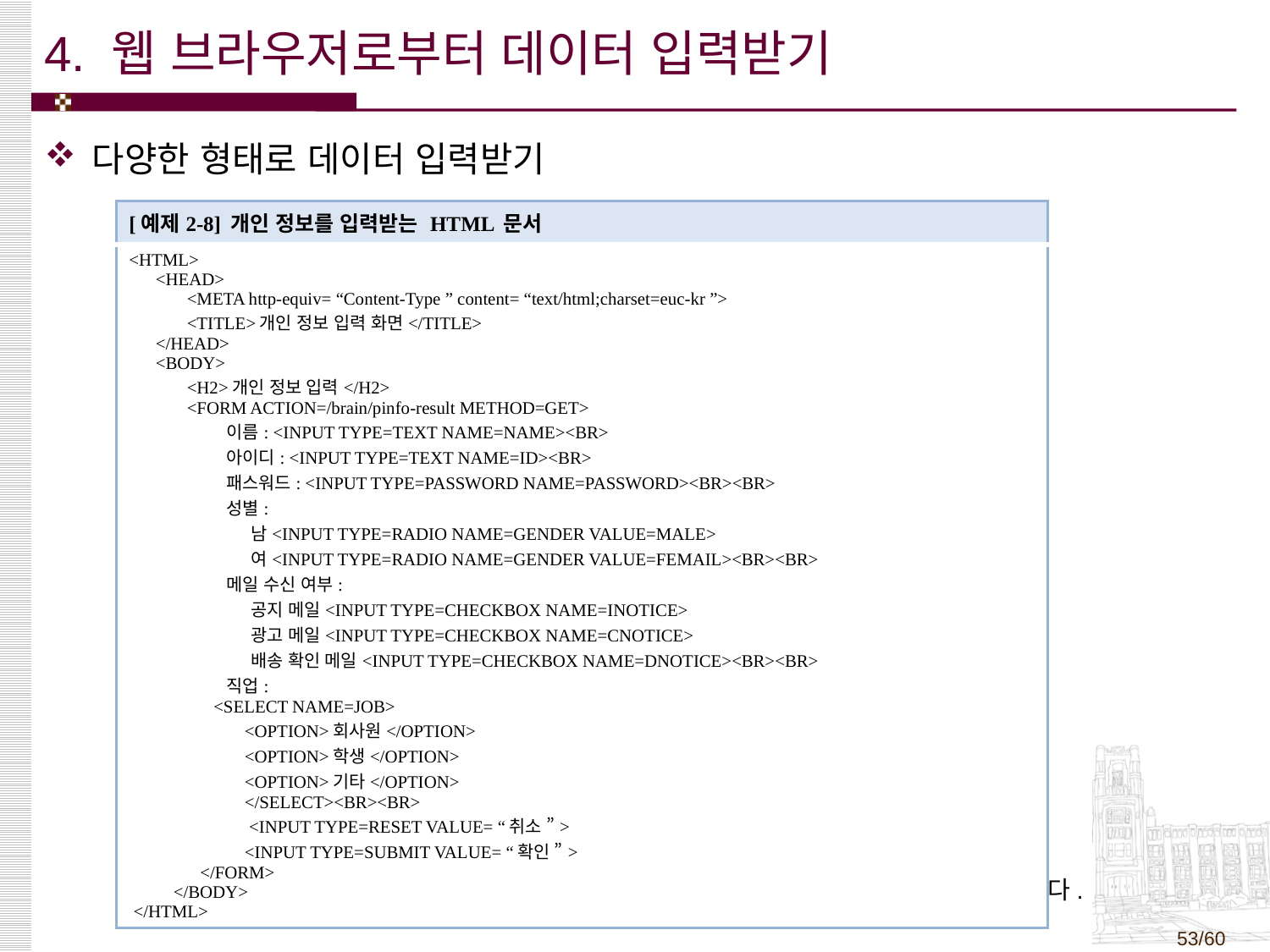

# 4. 웹 브라우저로부터 데이터 입력받기
다양한 형태로 데이터 입력받기

이 예제를 톰캣의 webapps\brain 디렉터리에 PInfoInput.html 라는 이름으로 저장한다.

| [예제2-8] 개인 정보를 입력받는 HTML 문서 |
| --- |
| <HTML> <HEAD> <META http-equiv= “Content-Type ” content= “text/html;charset=euc-kr ”> <TITLE>개인 정보 입력 화면</TITLE> </HEAD> <BODY> <H2>개인 정보 입력</H2> <FORM ACTION=/brain/pinfo-result METHOD=GET> 이름: <INPUT TYPE=TEXT NAME=NAME><BR> 아이디: <INPUT TYPE=TEXT NAME=ID><BR> 패스워드: <INPUT TYPE=PASSWORD NAME=PASSWORD><BR><BR> 성별: 남<INPUT TYPE=RADIO NAME=GENDER VALUE=MALE> 여<INPUT TYPE=RADIO NAME=GENDER VALUE=FEMAIL><BR><BR> 메일 수신 여부: 공지 메일<INPUT TYPE=CHECKBOX NAME=INOTICE> 광고 메일<INPUT TYPE=CHECKBOX NAME=CNOTICE> 배송 확인 메일<INPUT TYPE=CHECKBOX NAME=DNOTICE><BR><BR> 직업: <SELECT NAME=JOB> <OPTION>회사원</OPTION> <OPTION>학생</OPTION> <OPTION>기타</OPTION> </SELECT><BR><BR> <INPUT TYPE=RESET VALUE= “취소 ”> <INPUT TYPE=SUBMIT VALUE= “확인 ”> </FORM> </BODY> </HTML> |